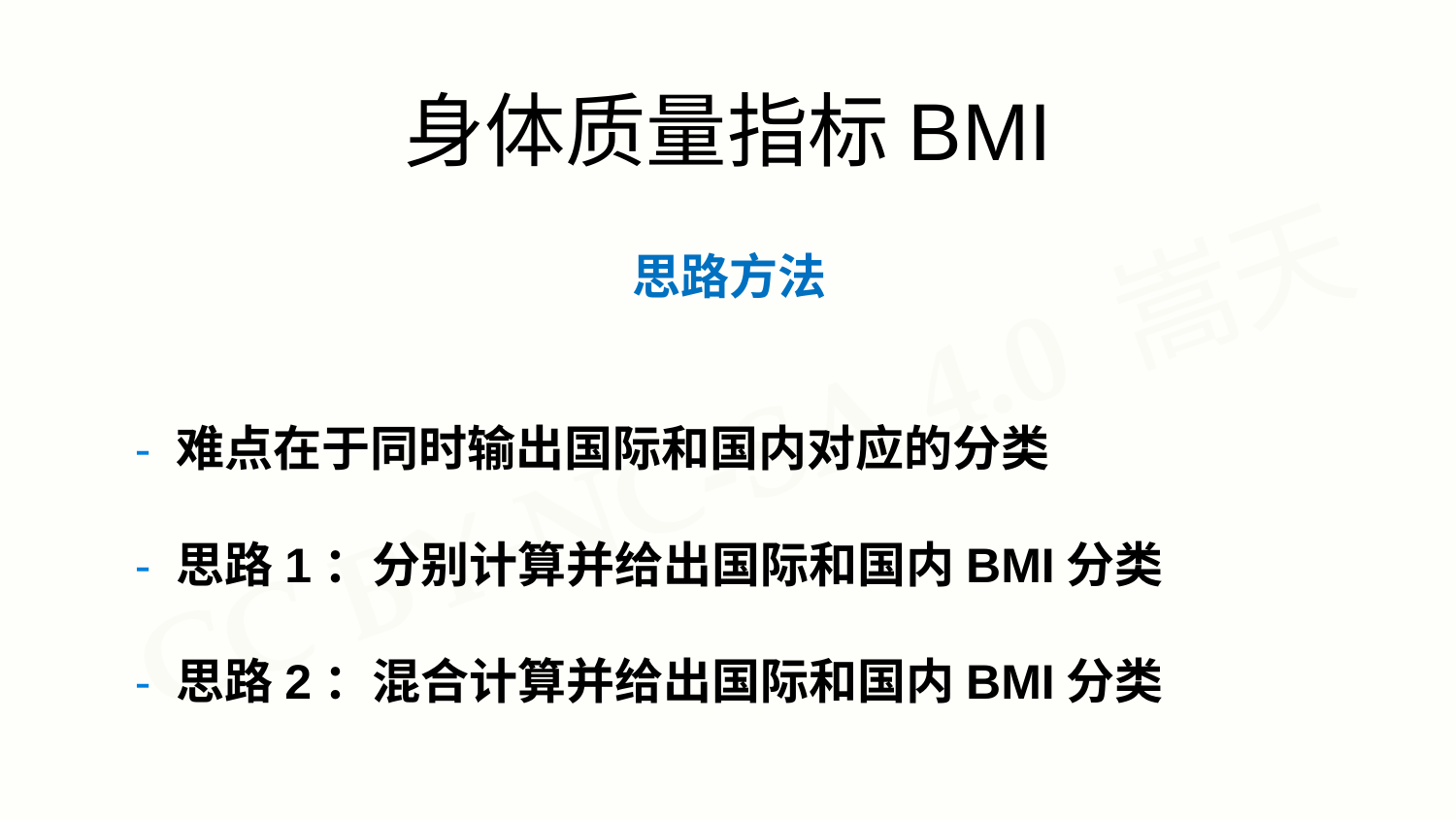

身体质量指标BMI
思路方法
- 难点在于同时输出国际和国内对应的分类
- 思路1：分别计算并给出国际和国内BMI分类
- 思路2：混合计算并给出国际和国内BMI分类